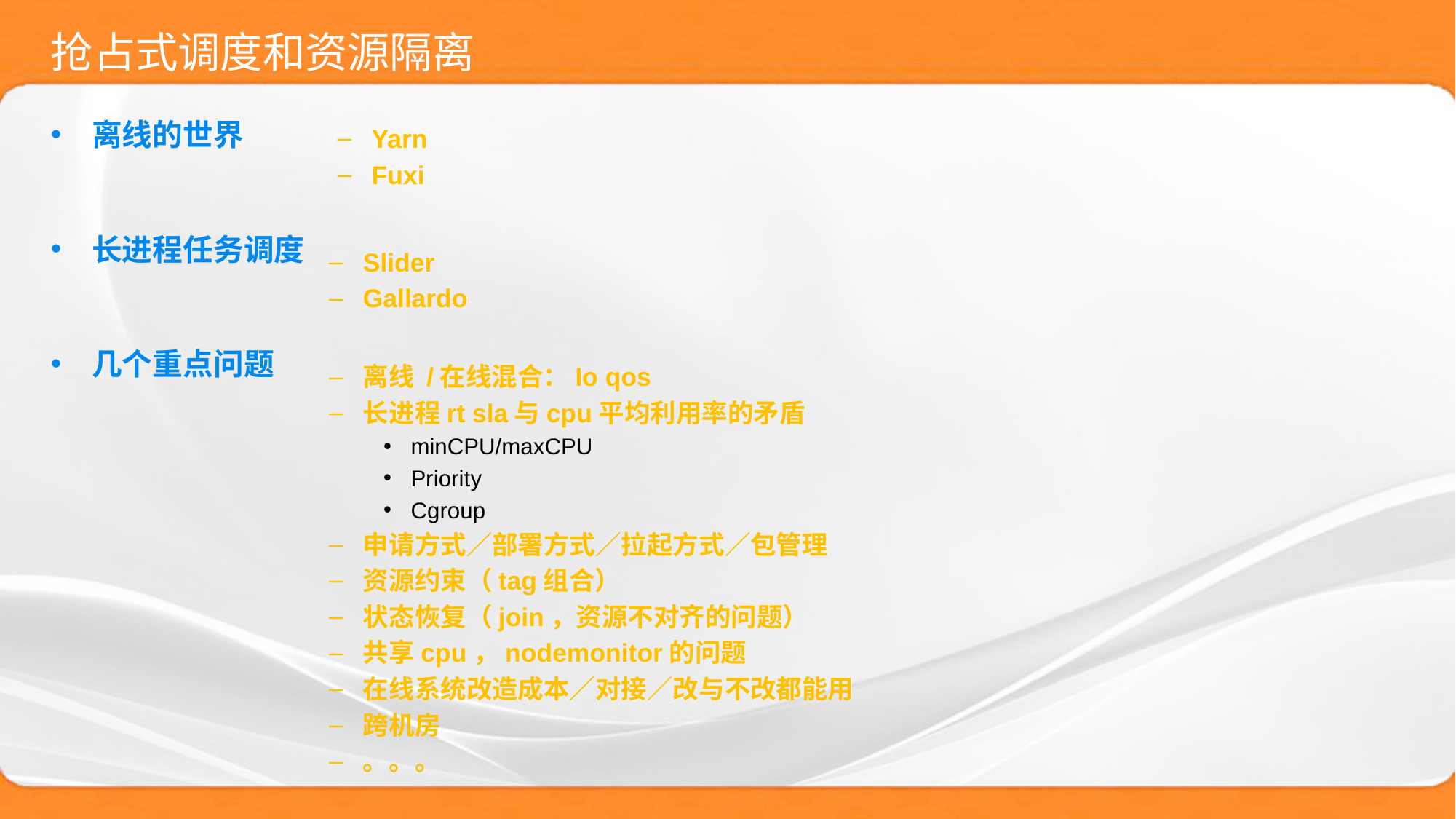

# 抢占式调度和资源隔离

Slider
Gallardo

离线 /在线混合：Io qos
长进程rt sla与cpu平均利用率的矛盾
minCPU/maxCPU
Priority
Cgroup
申请方式／部署方式／拉起方式／包管理
资源约束（tag组合）
状态恢复（join，资源不对齐的问题）
共享cpu，nodemonitor的问题
在线系统改造成本／对接／改与不改都能用
跨机房
。。。
离线的世界

长进程任务调度

几个重点问题

Yarn
Fuxi